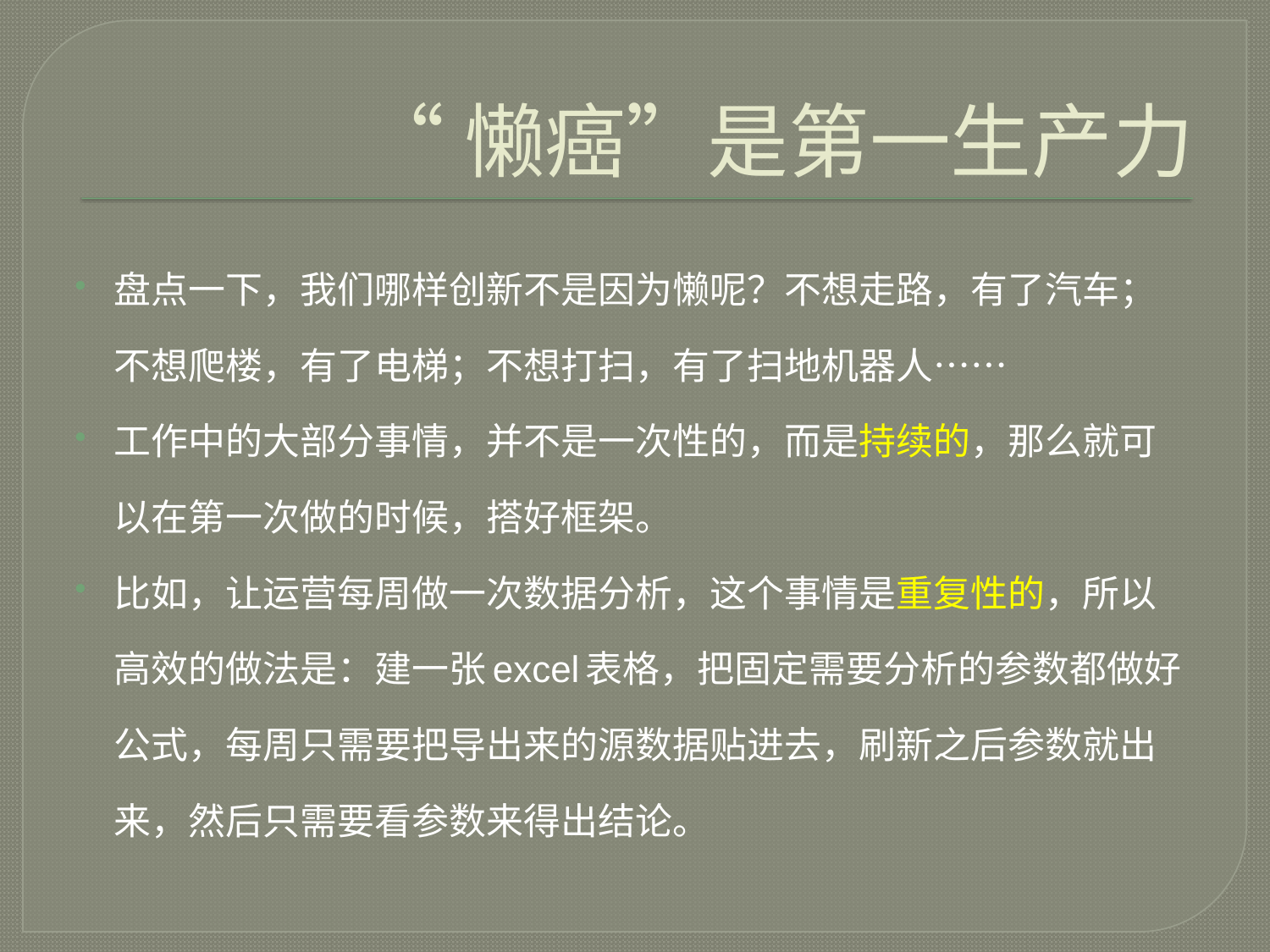

# “懒癌”是第一生产力
盘点一下，我们哪样创新不是因为懒呢？不想走路，有了汽车；不想爬楼，有了电梯；不想打扫，有了扫地机器人……
工作中的大部分事情，并不是一次性的，而是持续的，那么就可以在第一次做的时候，搭好框架。
比如，让运营每周做一次数据分析，这个事情是重复性的，所以高效的做法是：建一张excel表格，把固定需要分析的参数都做好公式，每周只需要把导出来的源数据贴进去，刷新之后参数就出来，然后只需要看参数来得出结论。